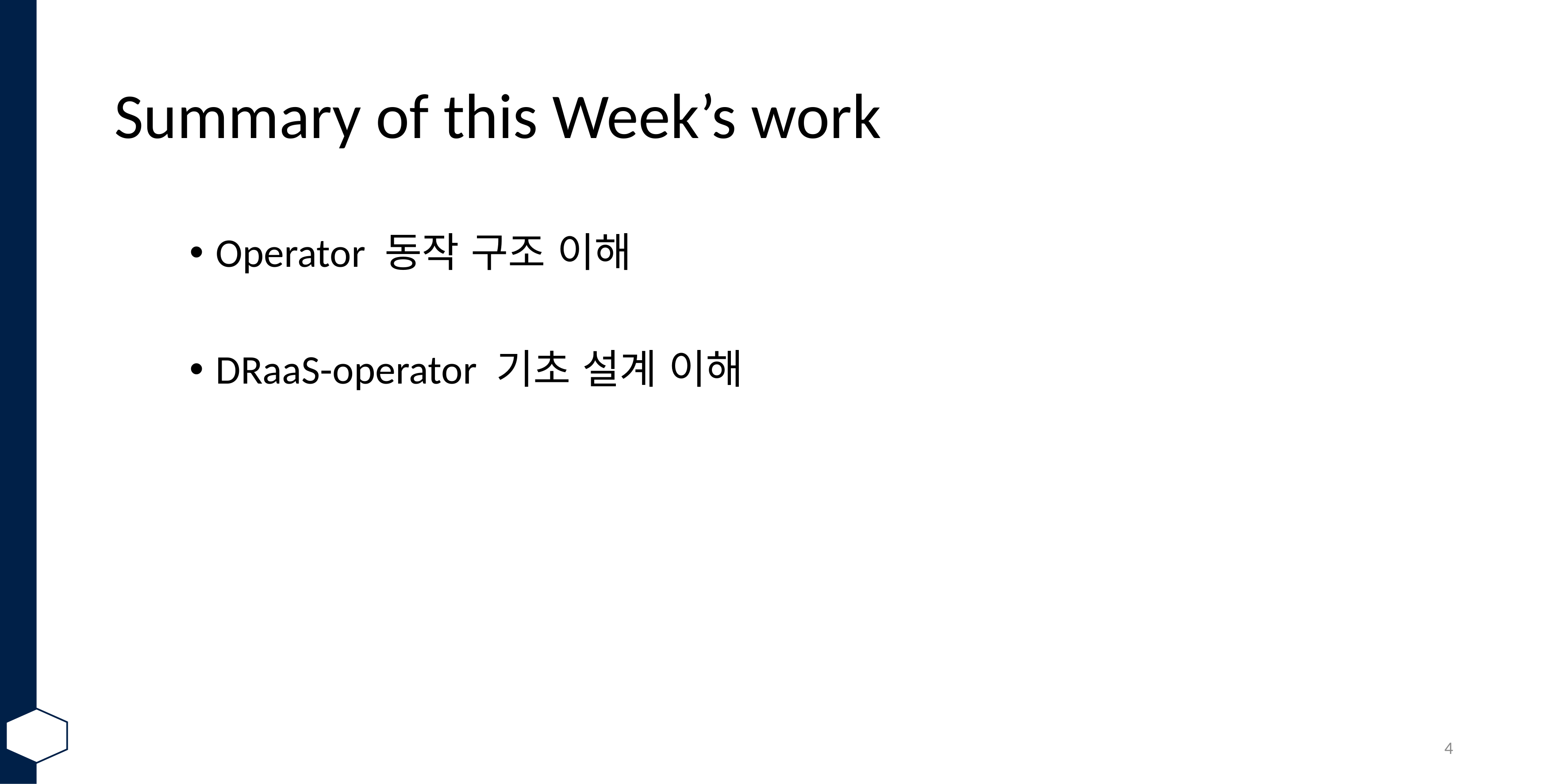

# Summary of this Week’s work
Operator 동작 구조 이해

DRaaS-operator 기초 설계 이해
4